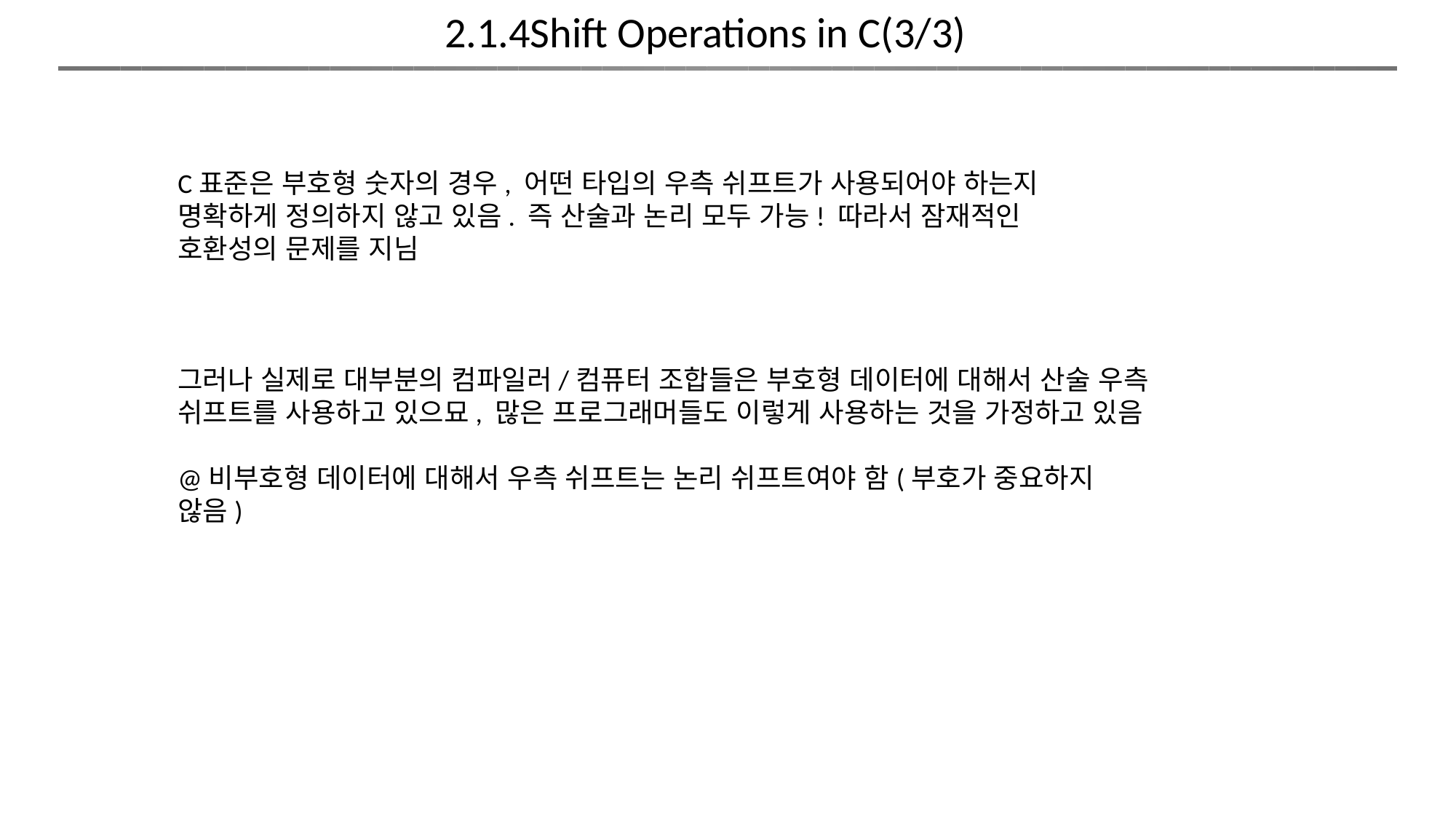

2.1.4Shift Operations in C(3/3)

C표준은 부호형 숫자의 경우, 어떤 타입의 우측 쉬프트가 사용되어야 하는지 명확하게 정의하지 않고 있음. 즉 산술과 논리 모두 가능! 따라서 잠재적인 호환성의 문제를 지님
그러나 실제로 대부분의 컴파일러/컴퓨터 조합들은 부호형 데이터에 대해서 산술 우측 쉬프트를 사용하고 있으묘, 많은 프로그래머들도 이렇게 사용하는 것을 가정하고 있음

@비부호형 데이터에 대해서 우측 쉬프트는 논리 쉬프트여야 함(부호가 중요하지 않음)